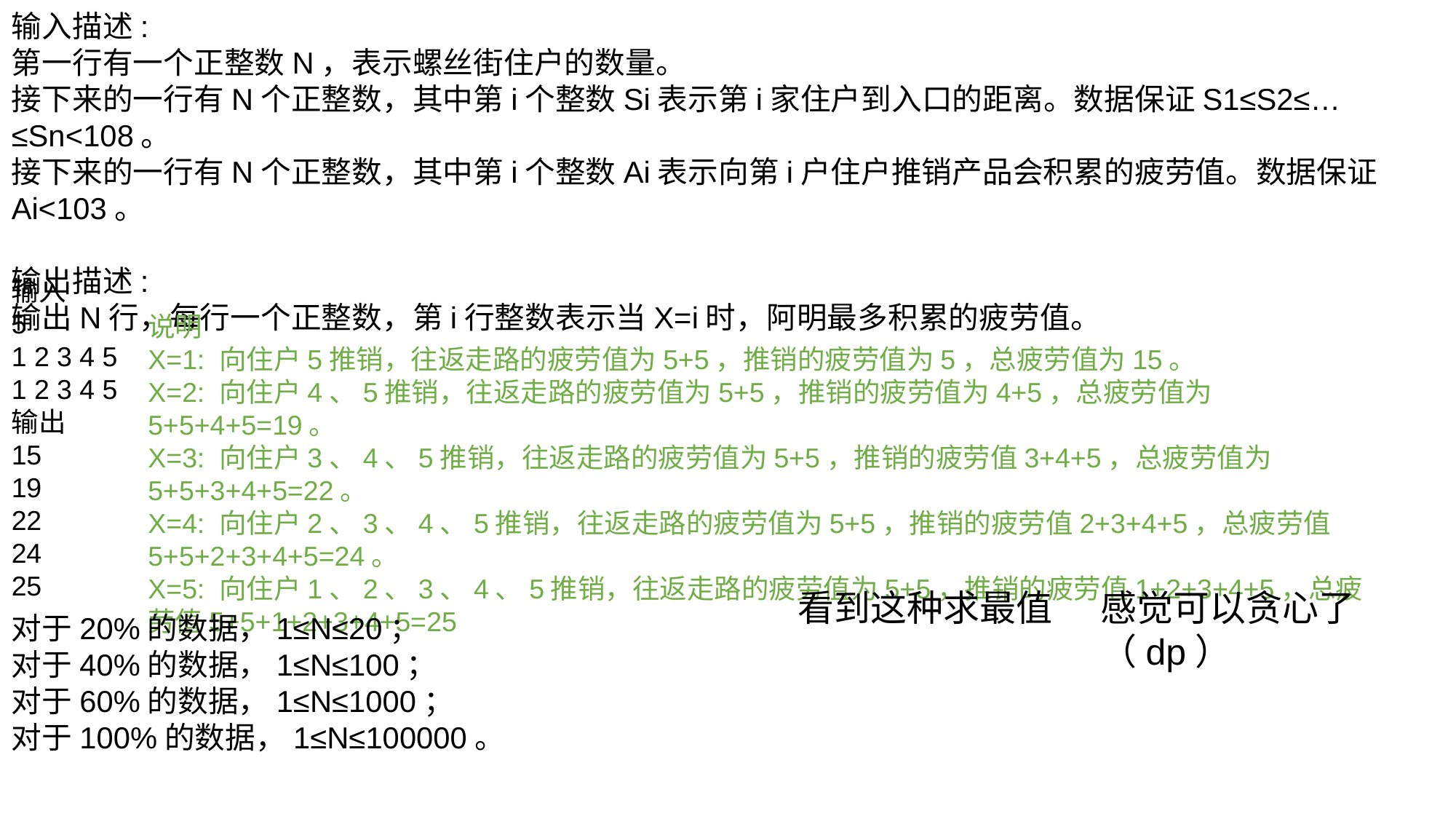

输入描述:
第一行有一个正整数N，表示螺丝街住户的数量。
接下来的一行有N个正整数，其中第i个整数Si表示第i家住户到入口的距离。数据保证S1≤S2≤…≤Sn<108。
接下来的一行有N个正整数，其中第i个整数Ai表示向第i户住户推销产品会积累的疲劳值。数据保证Ai<103。

输出描述:
输出N行，每行一个正整数，第i行整数表示当X=i时，阿明最多积累的疲劳值。

输入
5
1 2 3 4 5
1 2 3 4 5
输出
15
19
22
24
25

说明
X=1: 向住户5推销，往返走路的疲劳值为5+5，推销的疲劳值为5，总疲劳值为15。
X=2: 向住户4、5推销，往返走路的疲劳值为5+5，推销的疲劳值为4+5，总疲劳值为5+5+4+5=19。
X=3: 向住户3、4、5推销，往返走路的疲劳值为5+5，推销的疲劳值3+4+5，总疲劳值为5+5+3+4+5=22。
X=4: 向住户2、3、4、5推销，往返走路的疲劳值为5+5，推销的疲劳值2+3+4+5，总疲劳值5+5+2+3+4+5=24。
X=5: 向住户1、2、3、4、5推销，往返走路的疲劳值为5+5，推销的疲劳值1+2+3+4+5，总疲劳值5+5+1+2+3+4+5=25
看到这种求最值
感觉可以贪心了（dp）
对于20%的数据，1≤N≤20；
对于40%的数据，1≤N≤100；
对于60%的数据，1≤N≤1000；
对于100%的数据，1≤N≤100000。